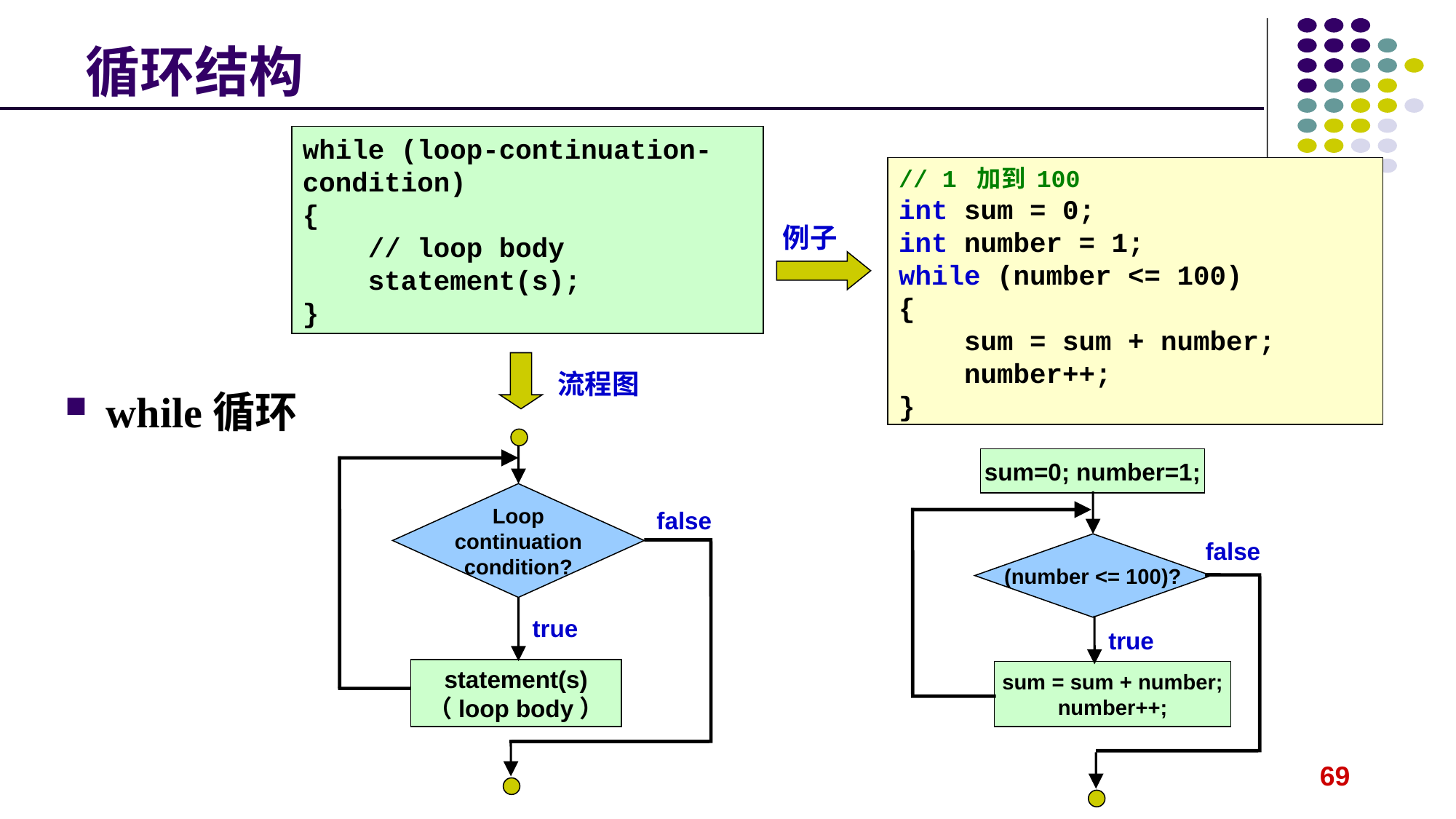

循环结构
while (loop-continuation-condition)
{
    // loop body
    statement(s);
}
// 1 加到 100
int sum = 0;
int number = 1;
while (number <= 100)
{
    sum = sum + number;
    number++;
}
例子

# while循环
流程图

Loop
continuation
condition?
false

true
statement(s)
（loop body）

sum=0; number=1;

false
(number <= 100)?

true
sum = sum + number;
number++;